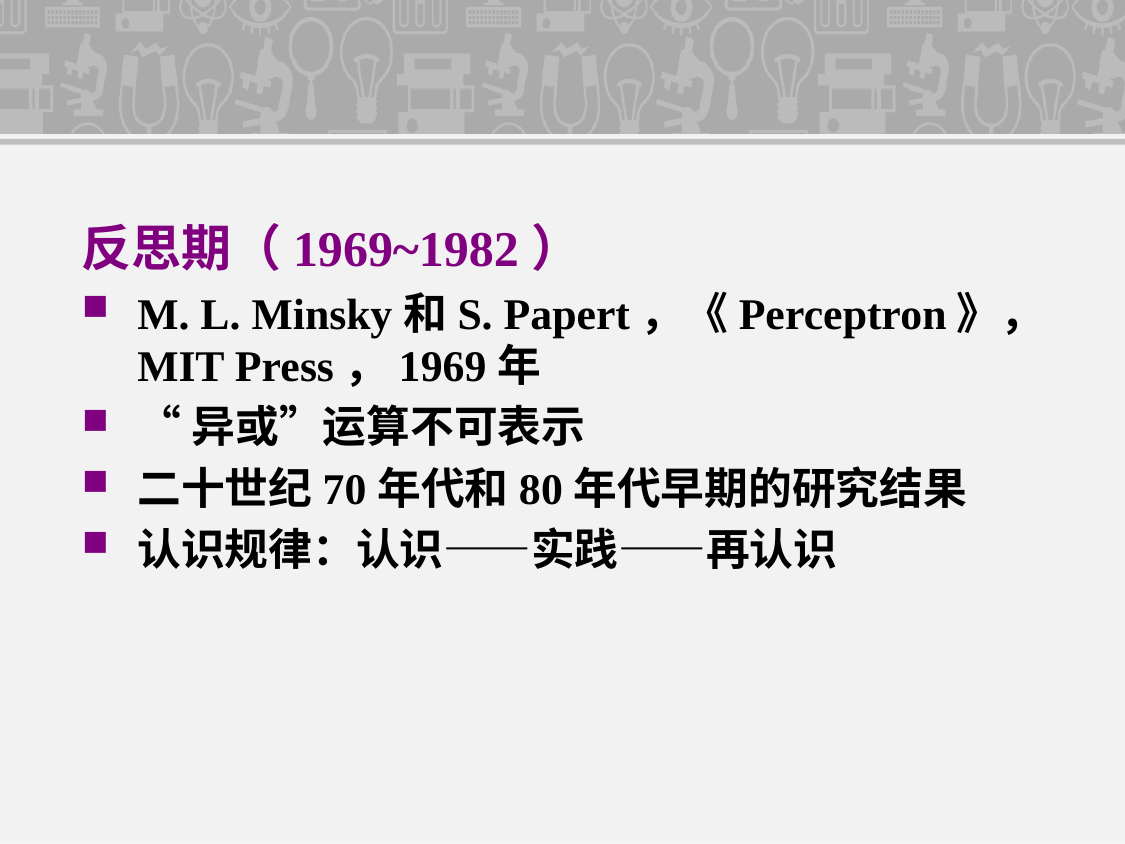

反思期（1969~1982）
M. L. Minsky和S. Papert，《Perceptron》，MIT Press，1969年
“异或”运算不可表示
二十世纪70年代和80年代早期的研究结果
认识规律：认识——实践——再认识